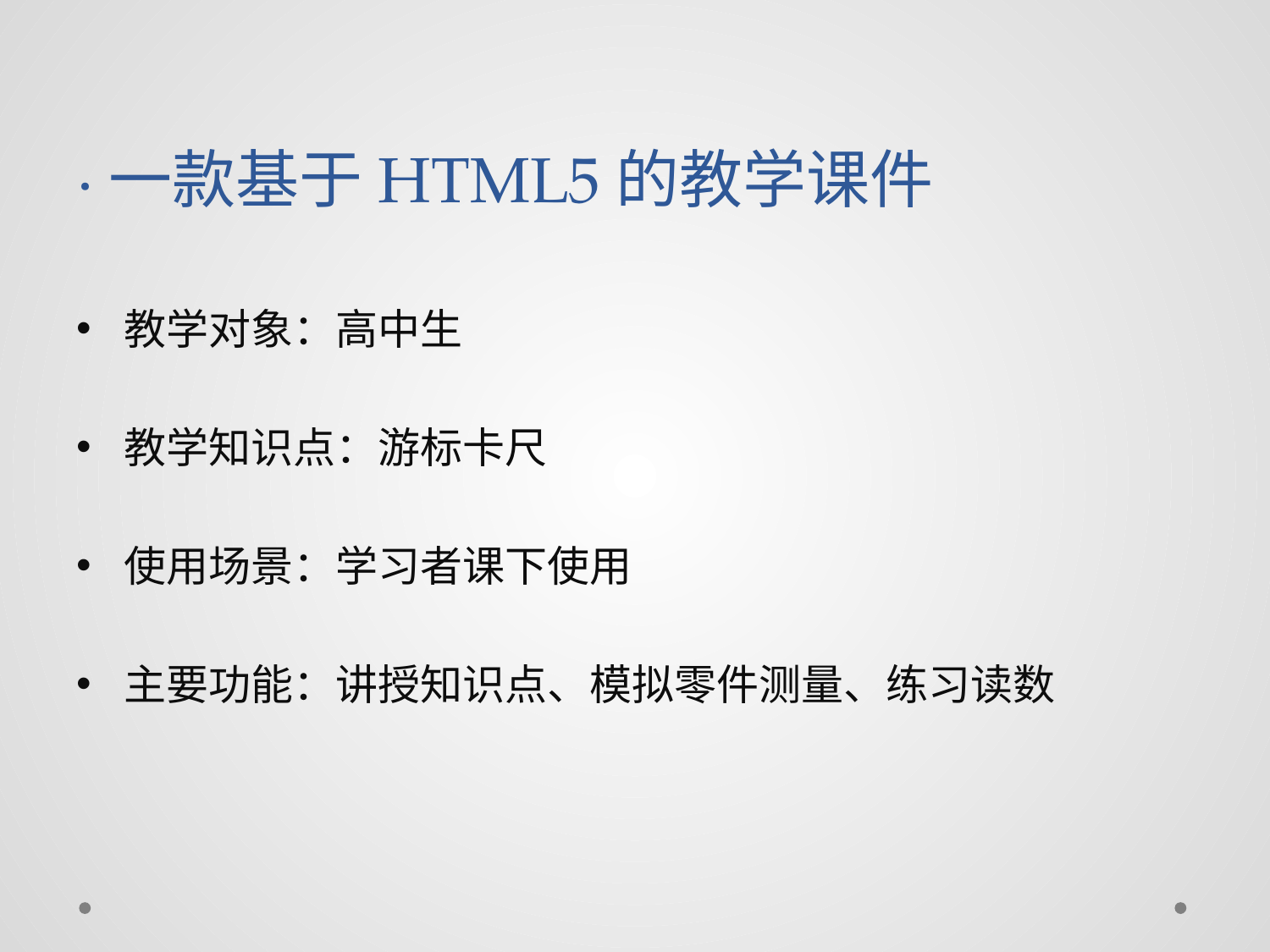

# ·一款基于HTML5的教学课件
教学对象：高中生

教学知识点：游标卡尺

使用场景：学习者课下使用

主要功能：讲授知识点、模拟零件测量、练习读数